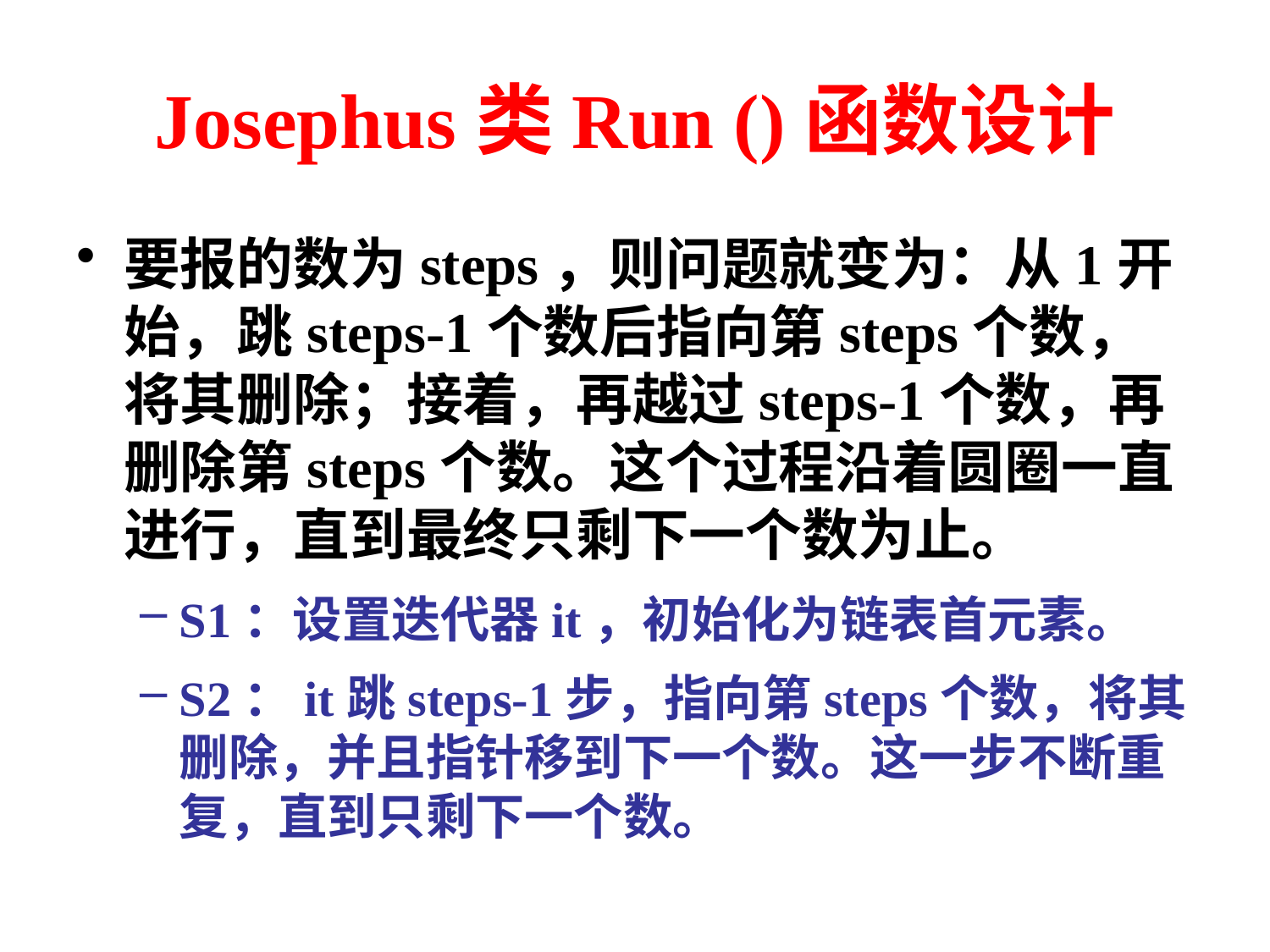

# Josephus类Run ()函数设计
要报的数为steps，则问题就变为：从1开始，跳steps-1个数后指向第steps个数，将其删除；接着，再越过steps-1个数，再删除第steps个数。这个过程沿着圆圈一直进行，直到最终只剩下一个数为止。
S1：设置迭代器it，初始化为链表首元素。
S2：it跳steps-1步，指向第steps个数，将其删除，并且指针移到下一个数。这一步不断重复，直到只剩下一个数。